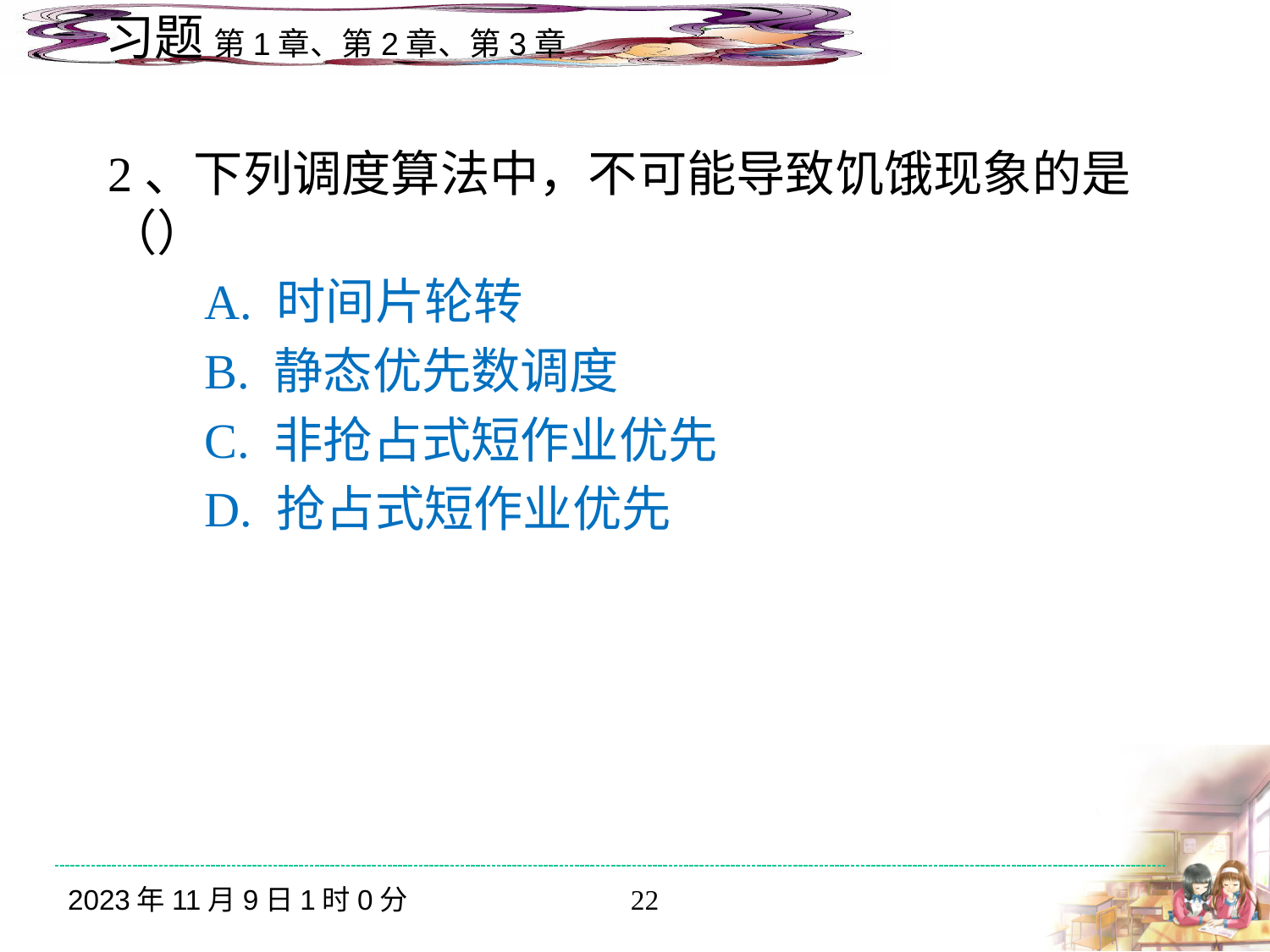

2、下列调度算法中，不可能导致饥饿现象的是（）
    A. 时间片轮转
    B. 静态优先数调度
    C. 非抢占式短作业优先
    D. 抢占式短作业优先
2023年11月9日1时0分
22